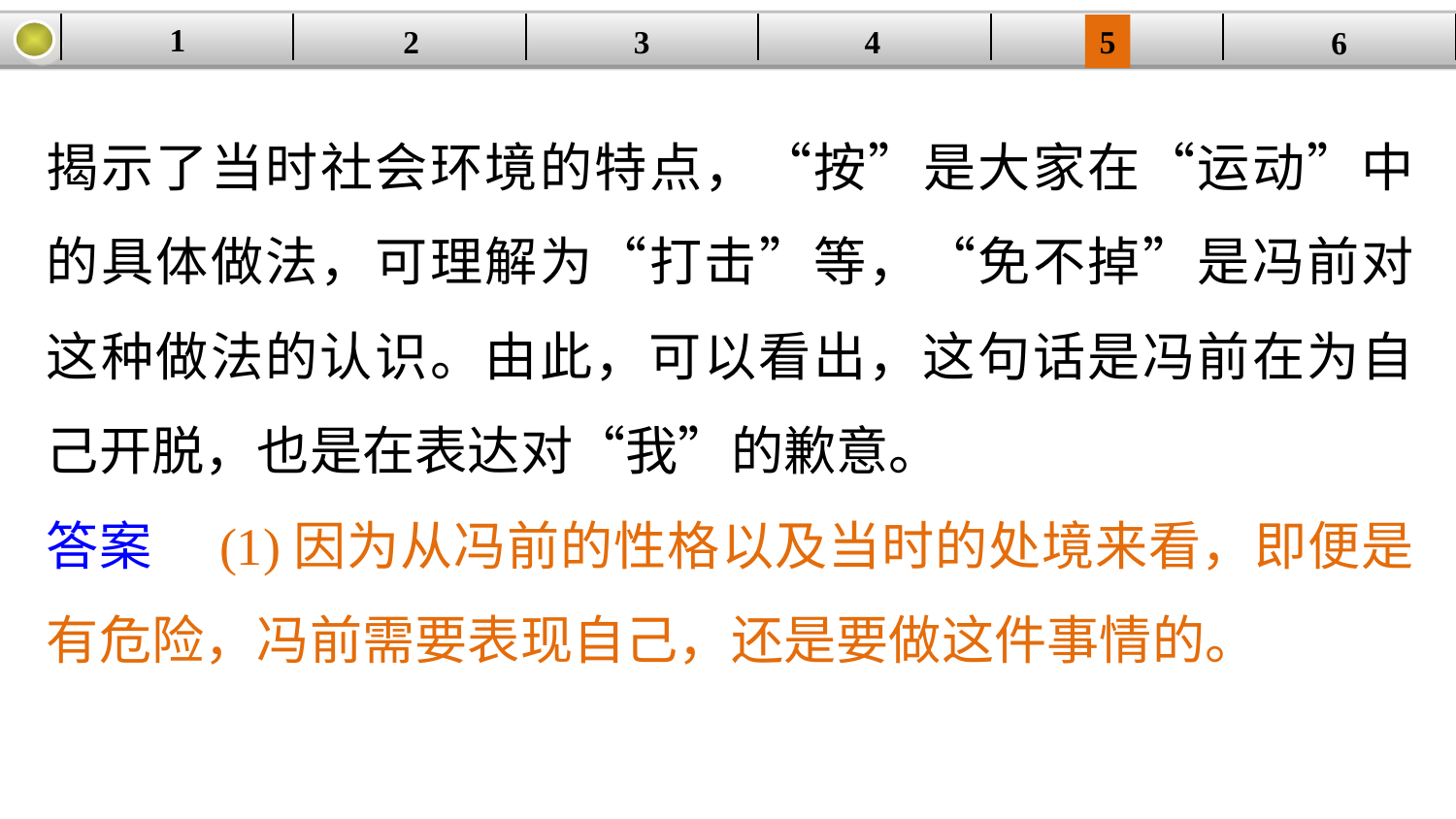

1
|  |  |  |  |  |  |
| --- | --- | --- | --- | --- | --- |
2
3
4
5
6

揭示了当时社会环境的特点，“按”是大家在“运动”中的具体做法，可理解为“打击”等，“免不掉”是冯前对这种做法的认识。由此，可以看出，这句话是冯前在为自己开脱，也是在表达对“我”的歉意。
答案　(1)因为从冯前的性格以及当时的处境来看，即便是有危险，冯前需要表现自己，还是要做这件事情的。